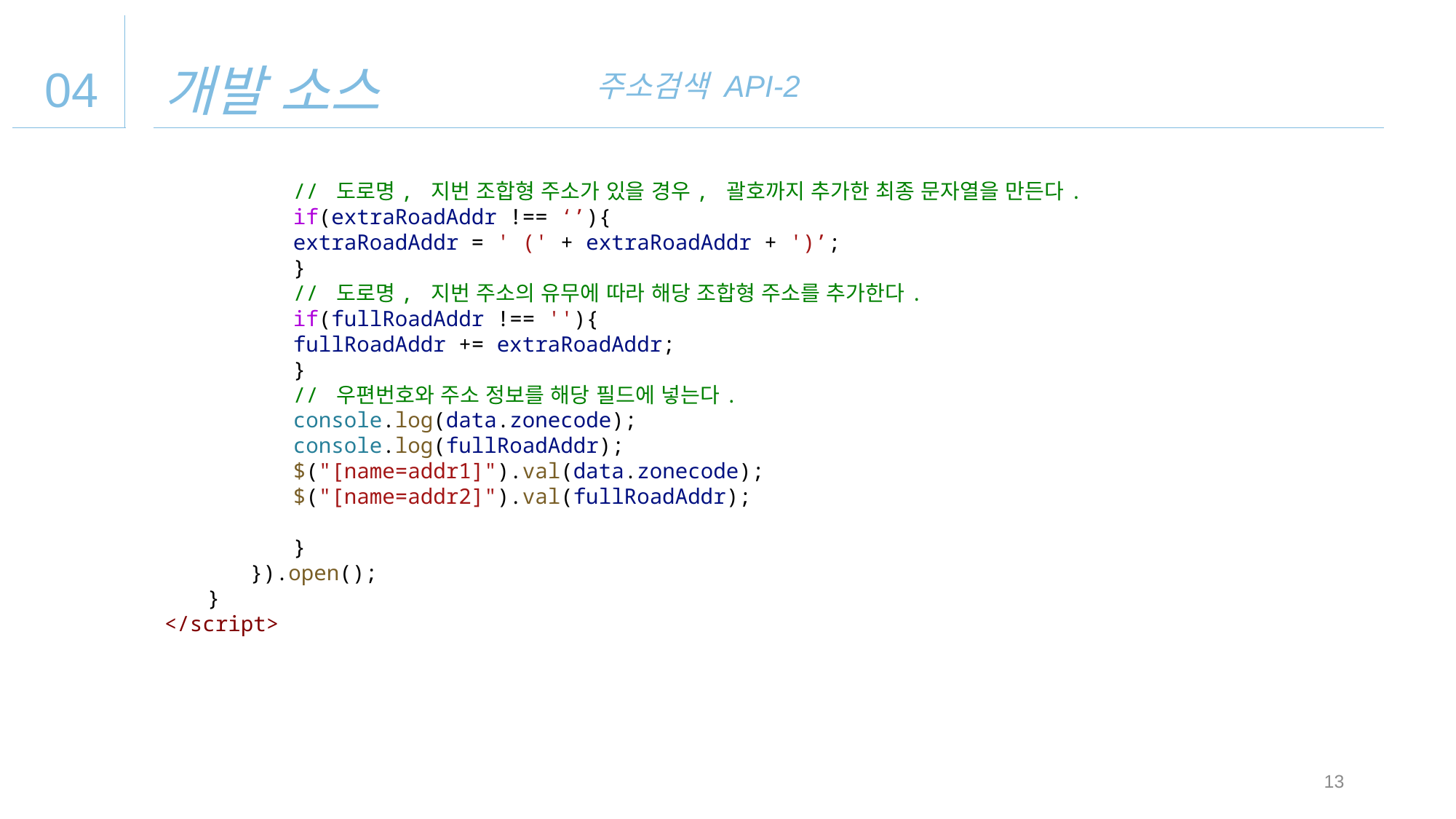

개발 소스
04
주소검색 API-2
// 도로명, 지번 조합형 주소가 있을 경우, 괄호까지 추가한 최종 문자열을 만든다.
if(extraRoadAddr !== ‘’){
extraRoadAddr = ' (' + extraRoadAddr + ')’;
}
// 도로명, 지번 주소의 유무에 따라 해당 조합형 주소를 추가한다.
if(fullRoadAddr !== ''){
fullRoadAddr += extraRoadAddr;
}
// 우편번호와 주소 정보를 해당 필드에 넣는다.
console.log(data.zonecode);
console.log(fullRoadAddr);
$("[name=addr1]").val(data.zonecode);
$("[name=addr2]").val(fullRoadAddr);

}
}).open();
}
</script>
13